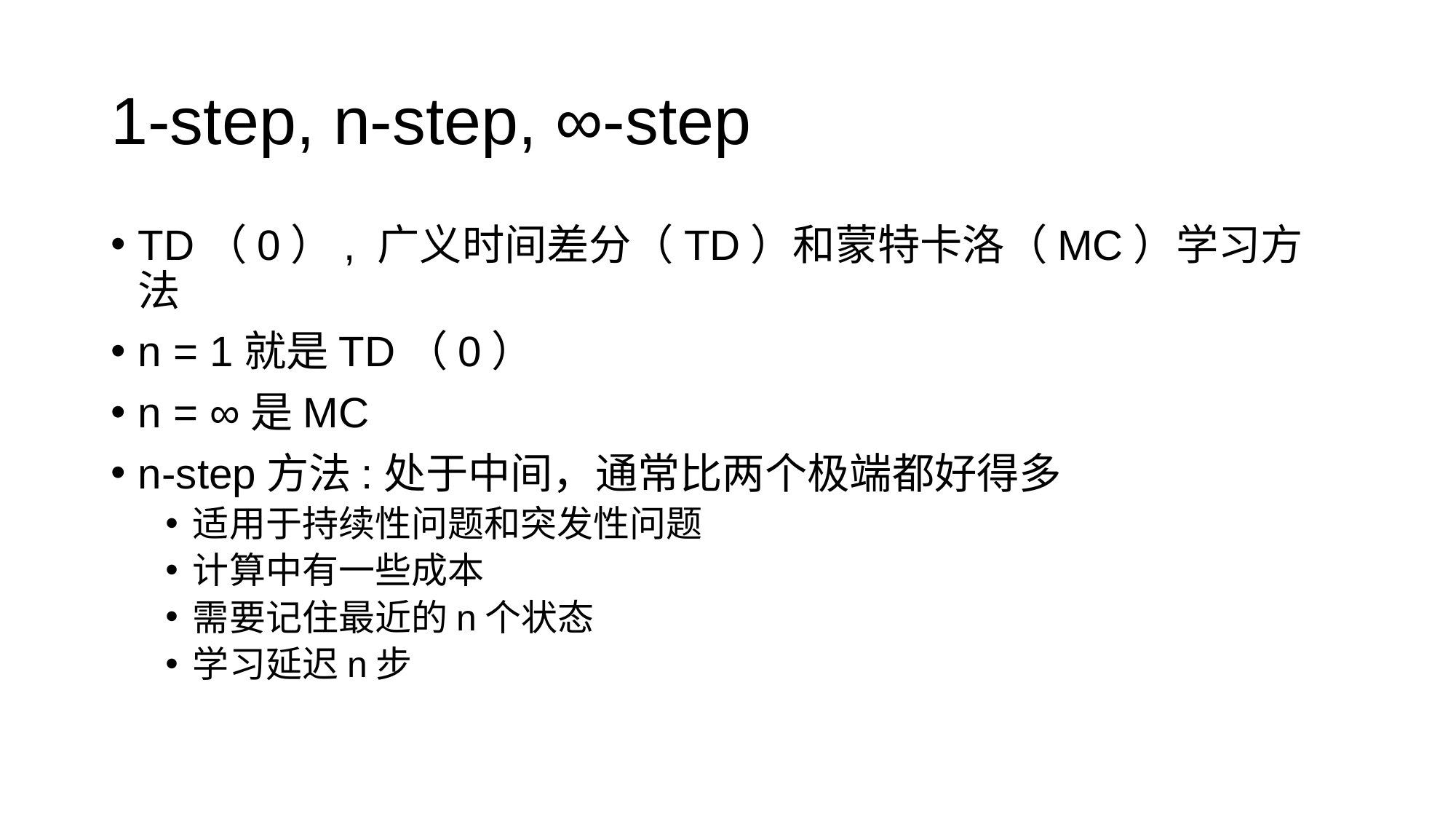

# 1-step, n-step, ∞-step
TD（0）, 广义时间差分（TD）和蒙特卡洛（MC）学习方法
n = 1就是TD（0）
n = ∞是MC
n-step方法:处于中间，通常比两个极端都好得多
适用于持续性问题和突发性问题
计算中有一些成本
需要记住最近的n个状态
学习延迟n步